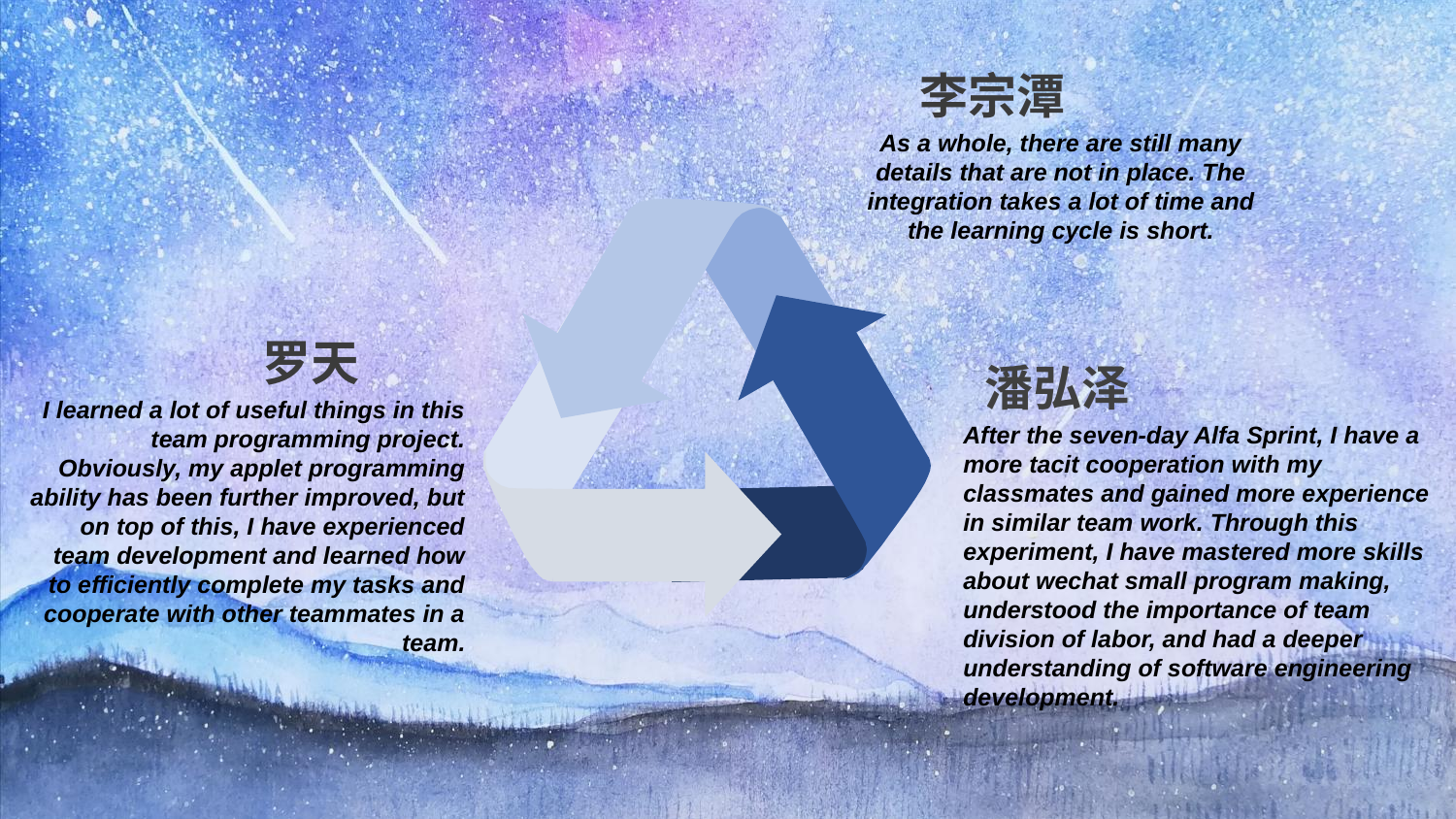

李宗潭
As a whole, there are still many details that are not in place. The integration takes a lot of time and the learning cycle is short.

罗天
I learned a lot of useful things in this team programming project. Obviously, my applet programming ability has been further improved, but on top of this, I have experienced team development and learned how to efficiently complete my tasks and cooperate with other teammates in a team.
潘弘泽

After the seven-day Alfa Sprint, I have a more tacit cooperation with my classmates and gained more experience in similar team work. Through this experiment, I have mastered more skills about wechat small program making, understood the importance of team division of labor, and had a deeper understanding of software engineering development.